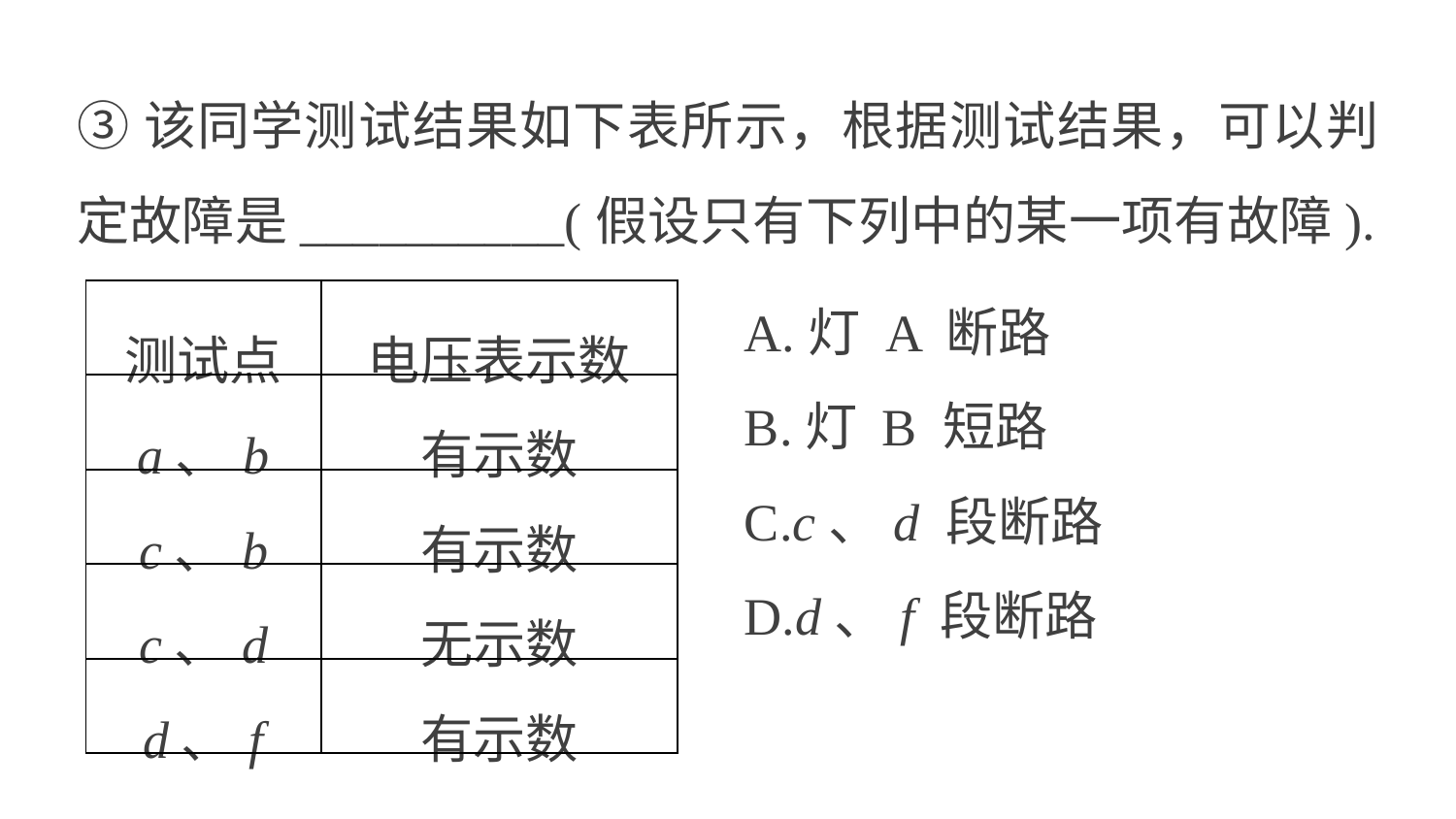

③该同学测试结果如下表所示，根据测试结果，可以判定故障是__________(假设只有下列中的某一项有故障).
A.灯 A 断路
B.灯 B 短路
C.c、d 段断路
D.d、f 段断路
| 测试点 | 电压表示数 |
| --- | --- |
| a、b | 有示数 |
| c、b | 有示数 |
| c、d | 无示数 |
| d、f | 有示数 |